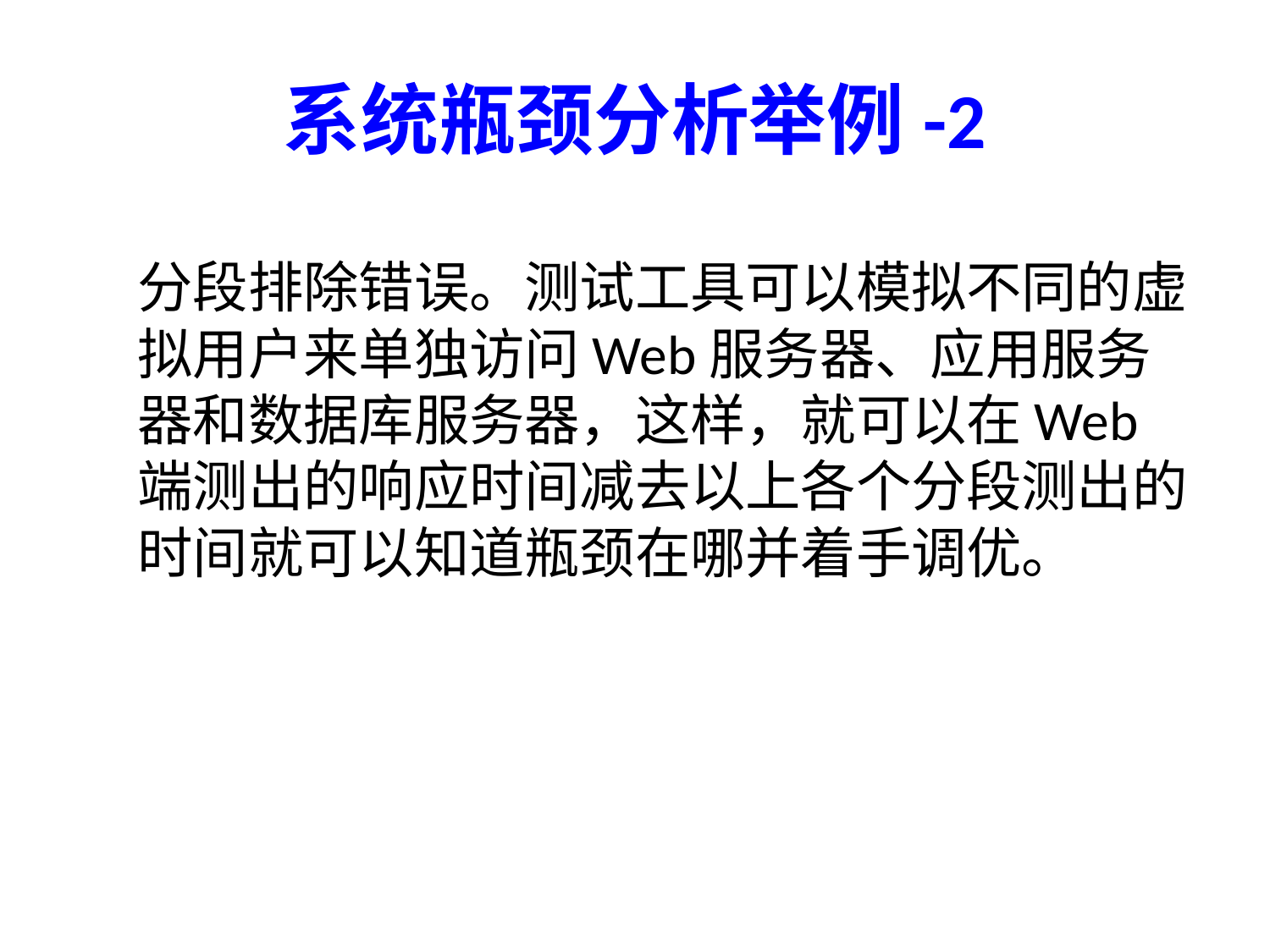

# 系统瓶颈分析举例-2
分段排除错误。测试工具可以模拟不同的虚拟用户来单独访问Web服务器、应用服务器和数据库服务器，这样，就可以在Web端测出的响应时间减去以上各个分段测出的时间就可以知道瓶颈在哪并着手调优。